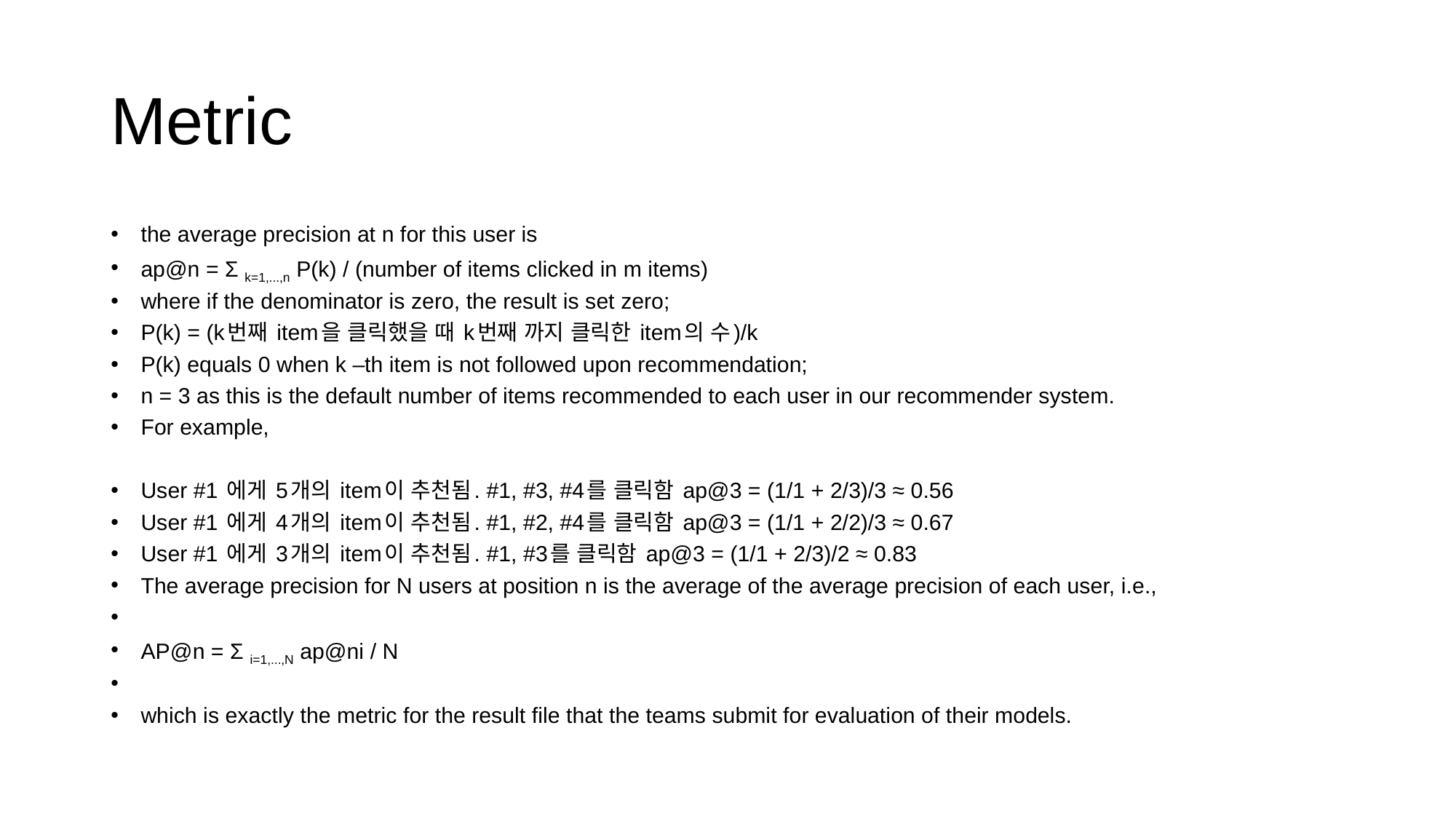

# Metric
the average precision at n for this user is
ap@n = Σ k=1,...,n P(k) / (number of items clicked in m items)
where if the denominator is zero, the result is set zero;
P(k) = (k번째 item을 클릭했을 때 k번째 까지 클릭한 item의 수)/k
P(k) equals 0 when k –th item is not followed upon recommendation;
n = 3 as this is the default number of items recommended to each user in our recommender system.
For example,

User #1 에게 5개의 item이 추천됨. #1, #3, #4를 클릭함 ap@3 = (1/1 + 2/3)/3 ≈ 0.56
User #1 에게 4개의 item이 추천됨. #1, #2, #4를 클릭함 ap@3 = (1/1 + 2/2)/3 ≈ 0.67
User #1 에게 3개의 item이 추천됨. #1, #3를 클릭함 ap@3 = (1/1 + 2/3)/2 ≈ 0.83
The average precision for N users at position n is the average of the average precision of each user, i.e.,

AP@n = Σ i=1,...,N ap@ni / N

which is exactly the metric for the result file that the teams submit for evaluation of their models.